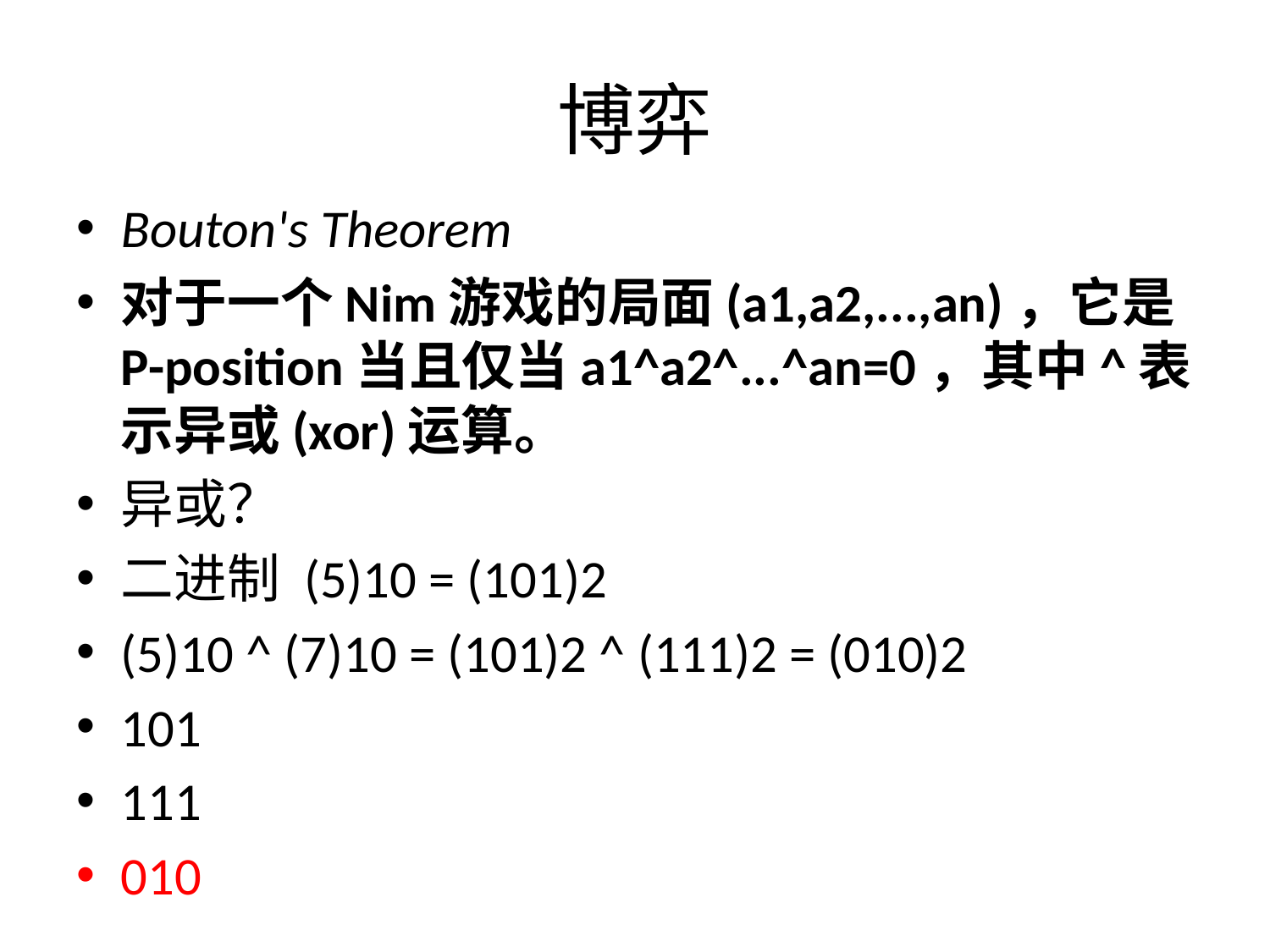

# 博弈
Bouton's Theorem
对于一个Nim游戏的局面(a1,a2,...,an)，它是P-position当且仅当a1^a2^...^an=0，其中^表示异或(xor)运算。
异或？
二进制 (5)10 = (101)2
(5)10 ^ (7)10 = (101)2 ^ (111)2 = (010)2
101
111
010